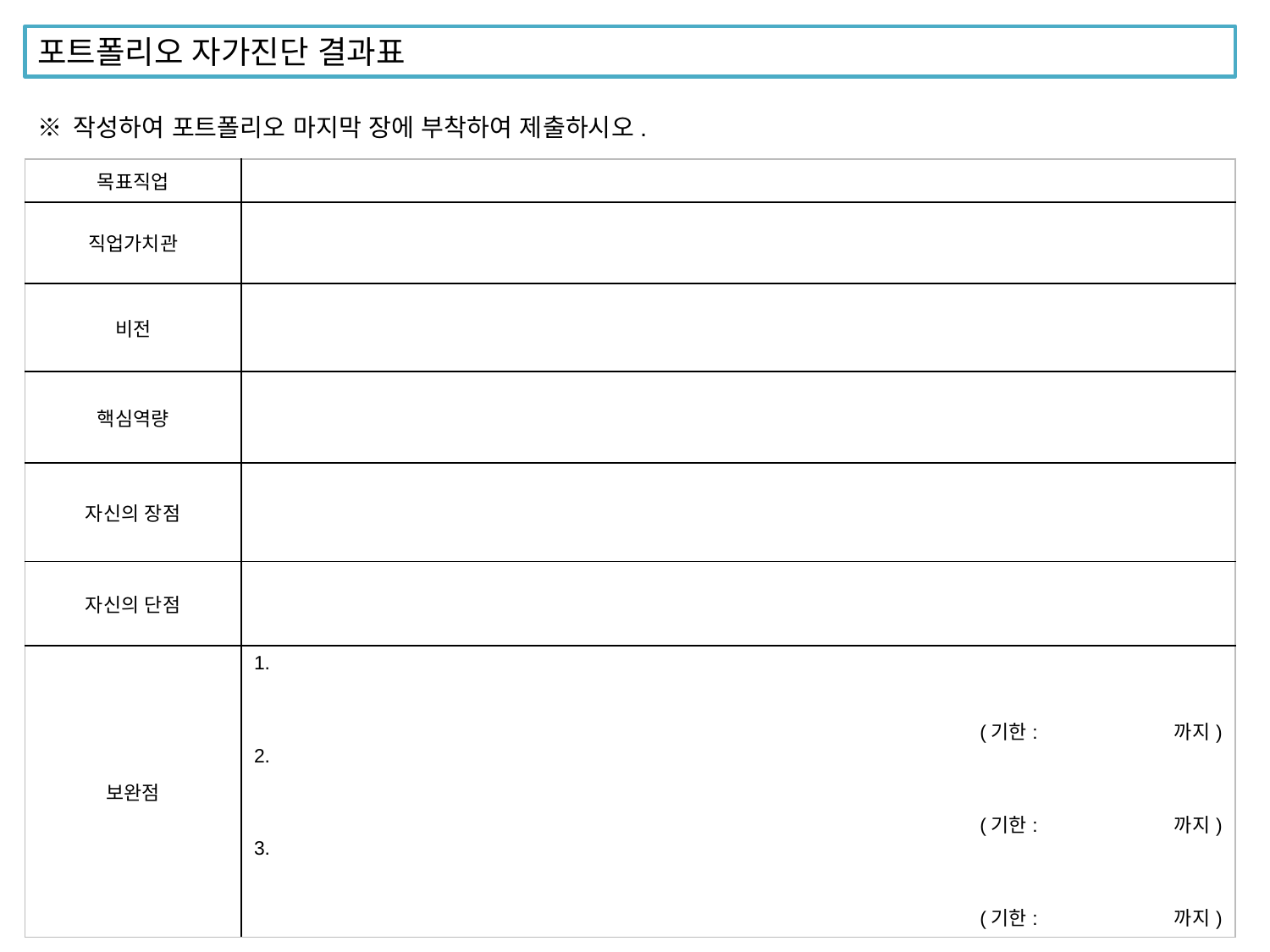

포트폴리오 자가진단 결과표
※ 작성하여 포트폴리오 마지막 장에 부착하여 제출하시오.

| 목표직업 |  |
| --- | --- |
| 직업가치관 |  |
| 비전 |  |
| 핵심역량 |  |
| 자신의 장점 |  |
| 자신의 단점 |  |
| 보완점 | 1. (기한: 까지) 2. (기한: 까지) 3. (기한: 까지) |